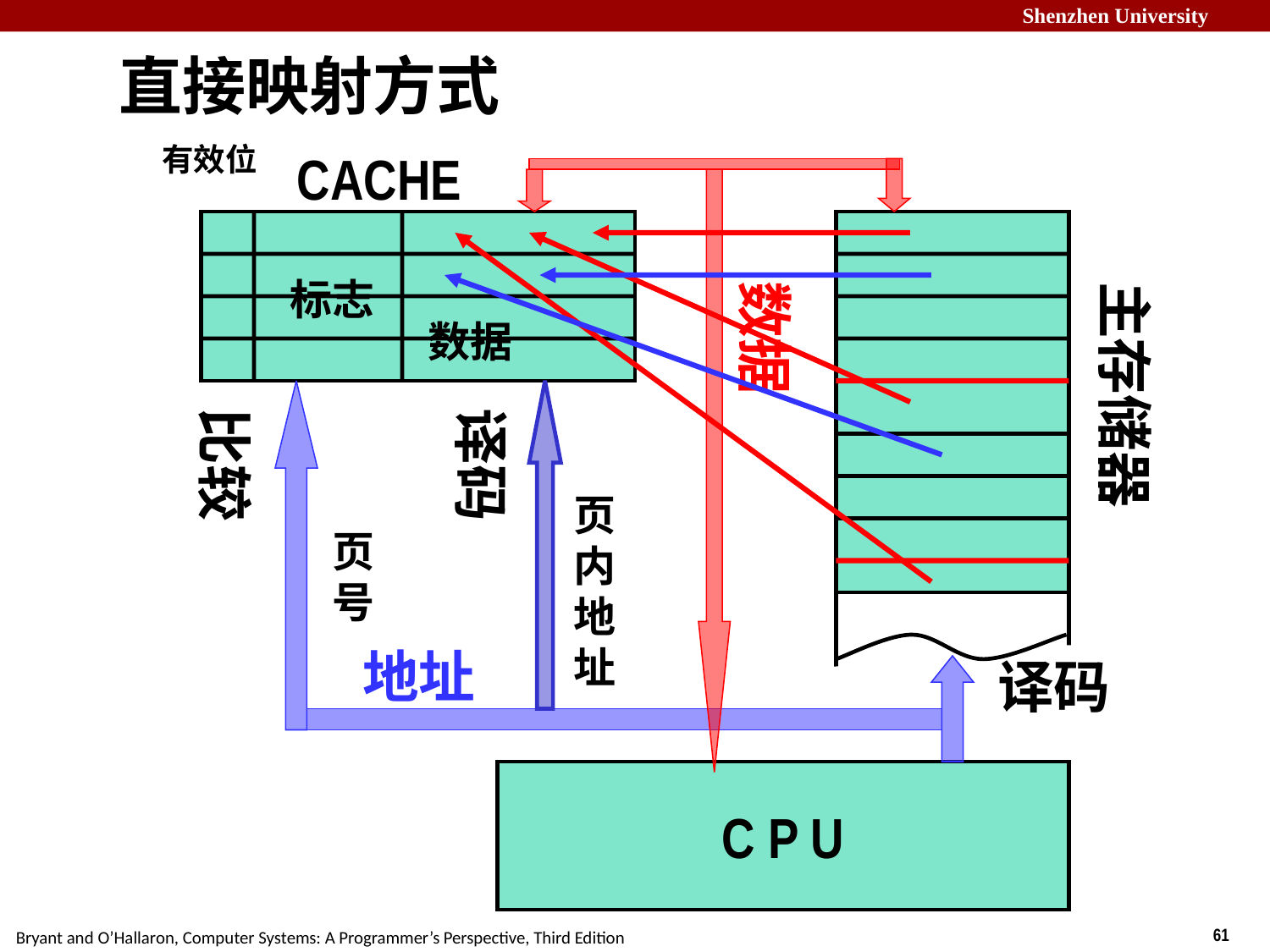

# 直接映射方式
有效位
CACHE

标志

数据
主存储器

数据

比较
译码
页
内
地
址
页
号
地址
译码

C P U